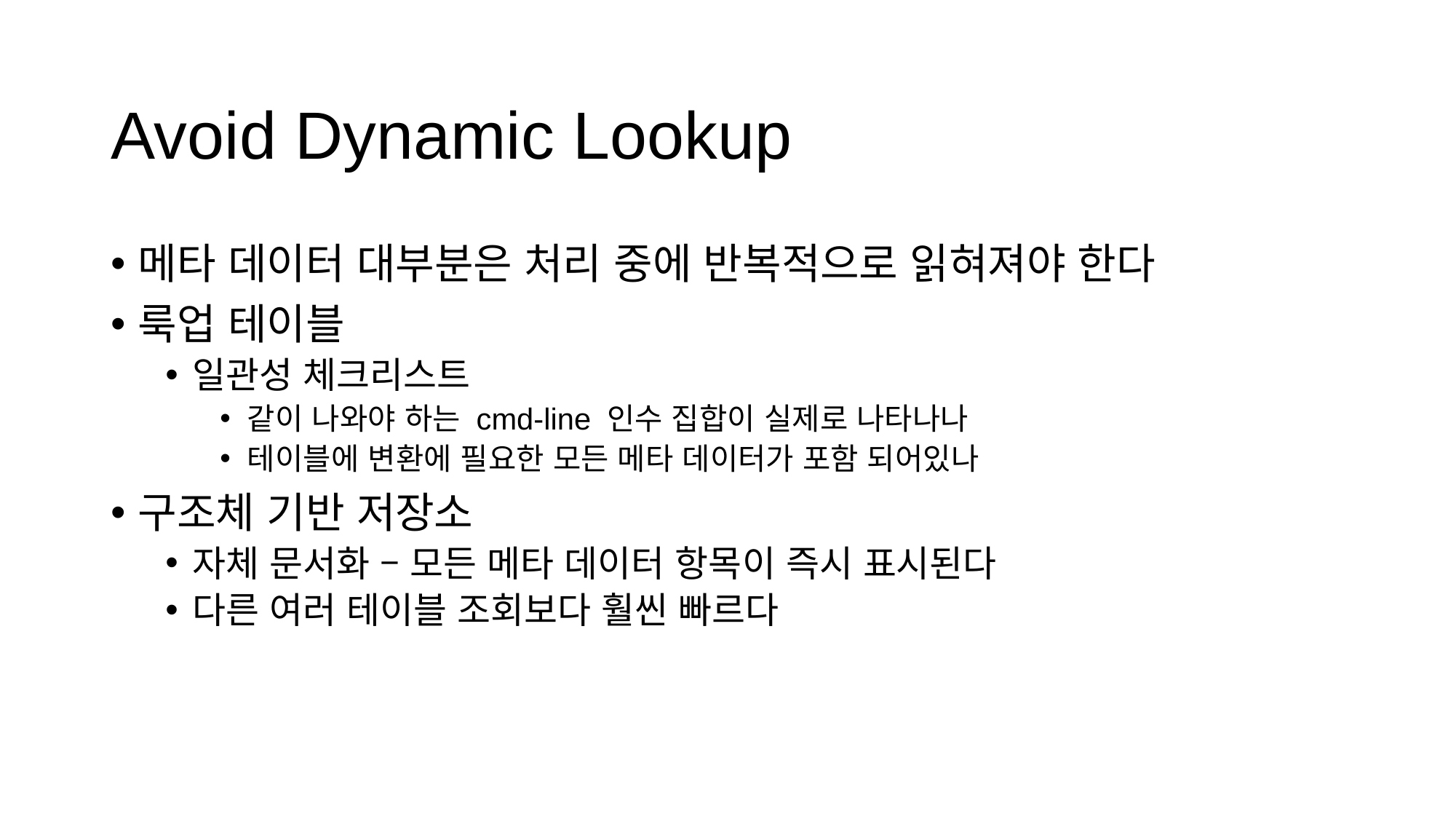

# Avoid Dynamic Lookup
메타 데이터 대부분은 처리 중에 반복적으로 읽혀져야 한다
룩업 테이블
일관성 체크리스트
같이 나와야 하는 cmd-line 인수 집합이 실제로 나타나나
테이블에 변환에 필요한 모든 메타 데이터가 포함 되어있나
구조체 기반 저장소
자체 문서화 – 모든 메타 데이터 항목이 즉시 표시된다
다른 여러 테이블 조회보다 훨씬 빠르다